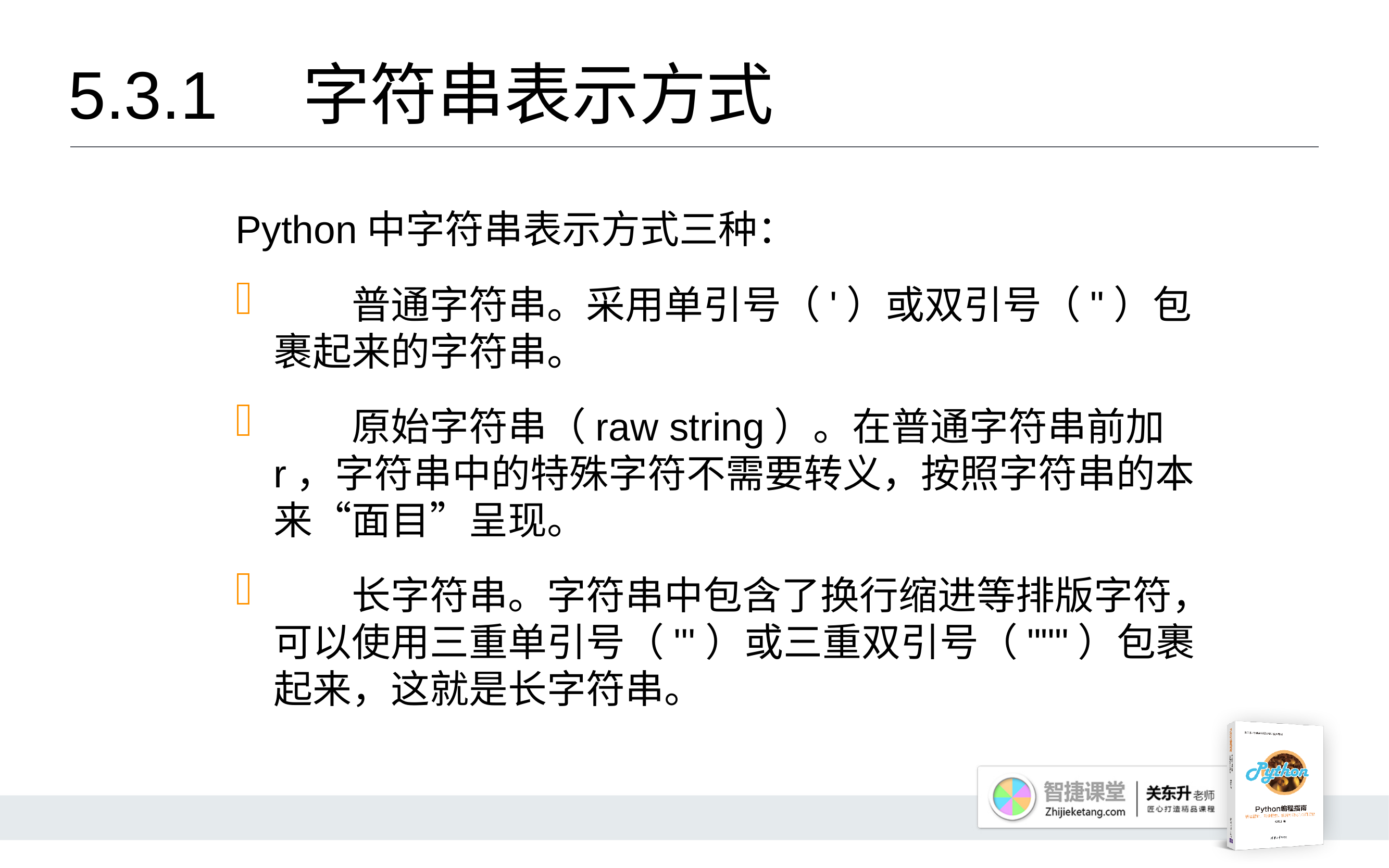

# 5.3.1 	字符串表示方式
Python中字符串表示方式三种：
	普通字符串。采用单引号（'）或双引号（"）包裹起来的字符串。
	原始字符串（raw string）。在普通字符串前加r，字符串中的特殊字符不需要转义，按照字符串的本来“面目”呈现。
	长字符串。字符串中包含了换行缩进等排版字符，可以使用三重单引号（'''）或三重双引号（"""）包裹起来，这就是长字符串。